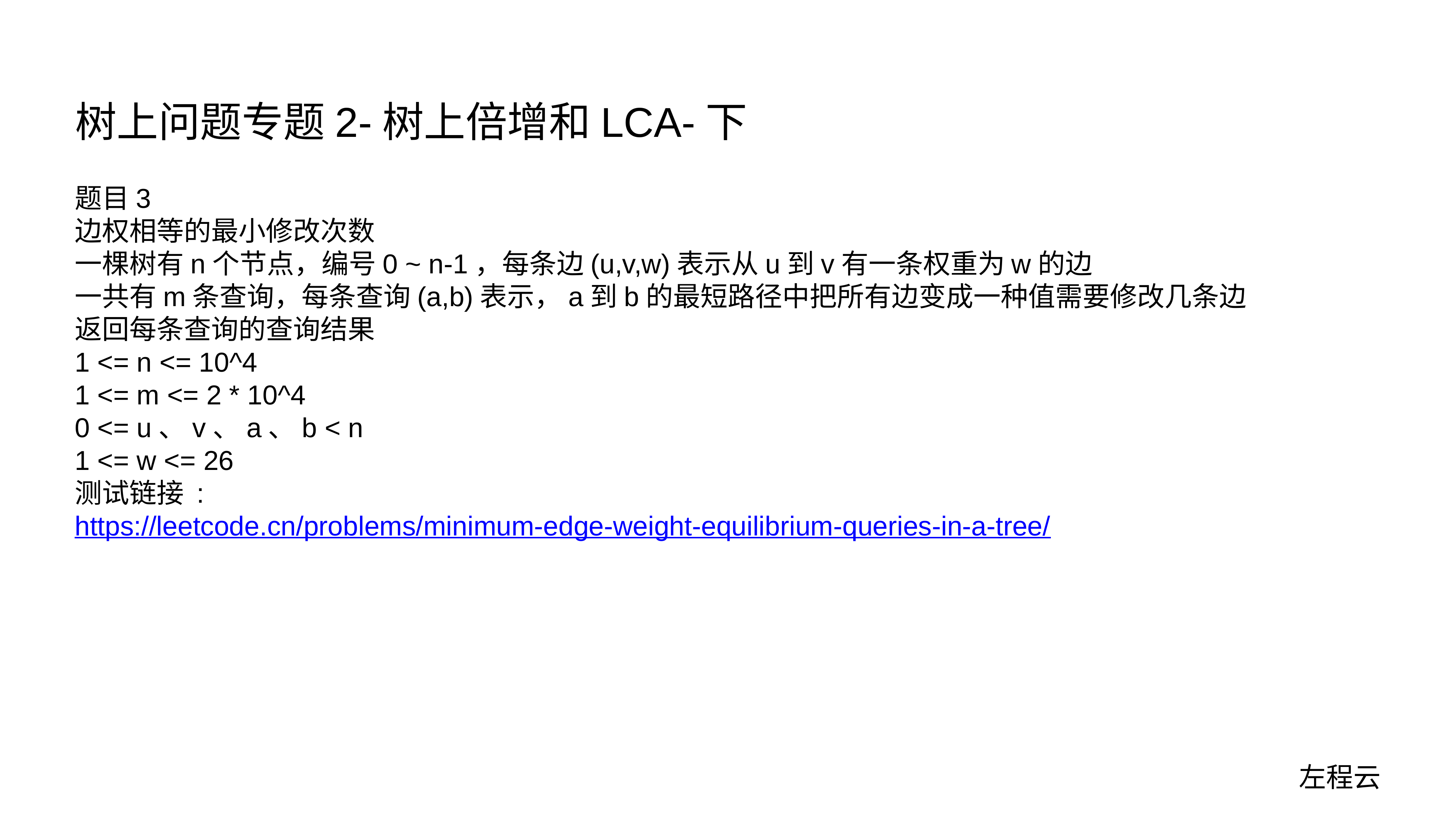

# 树上问题专题2-树上倍增和LCA-下
题目3
边权相等的最小修改次数
一棵树有n个节点，编号0 ~ n-1，每条边(u,v,w)表示从u到v有一条权重为w的边
一共有m条查询，每条查询(a,b)表示，a到b的最短路径中把所有边变成一种值需要修改几条边
返回每条查询的查询结果
1 <= n <= 10^4
1 <= m <= 2 * 10^4
0 <= u、v、a、b < n
1 <= w <= 26
测试链接 :
https://leetcode.cn/problems/minimum-edge-weight-equilibrium-queries-in-a-tree/
左程云